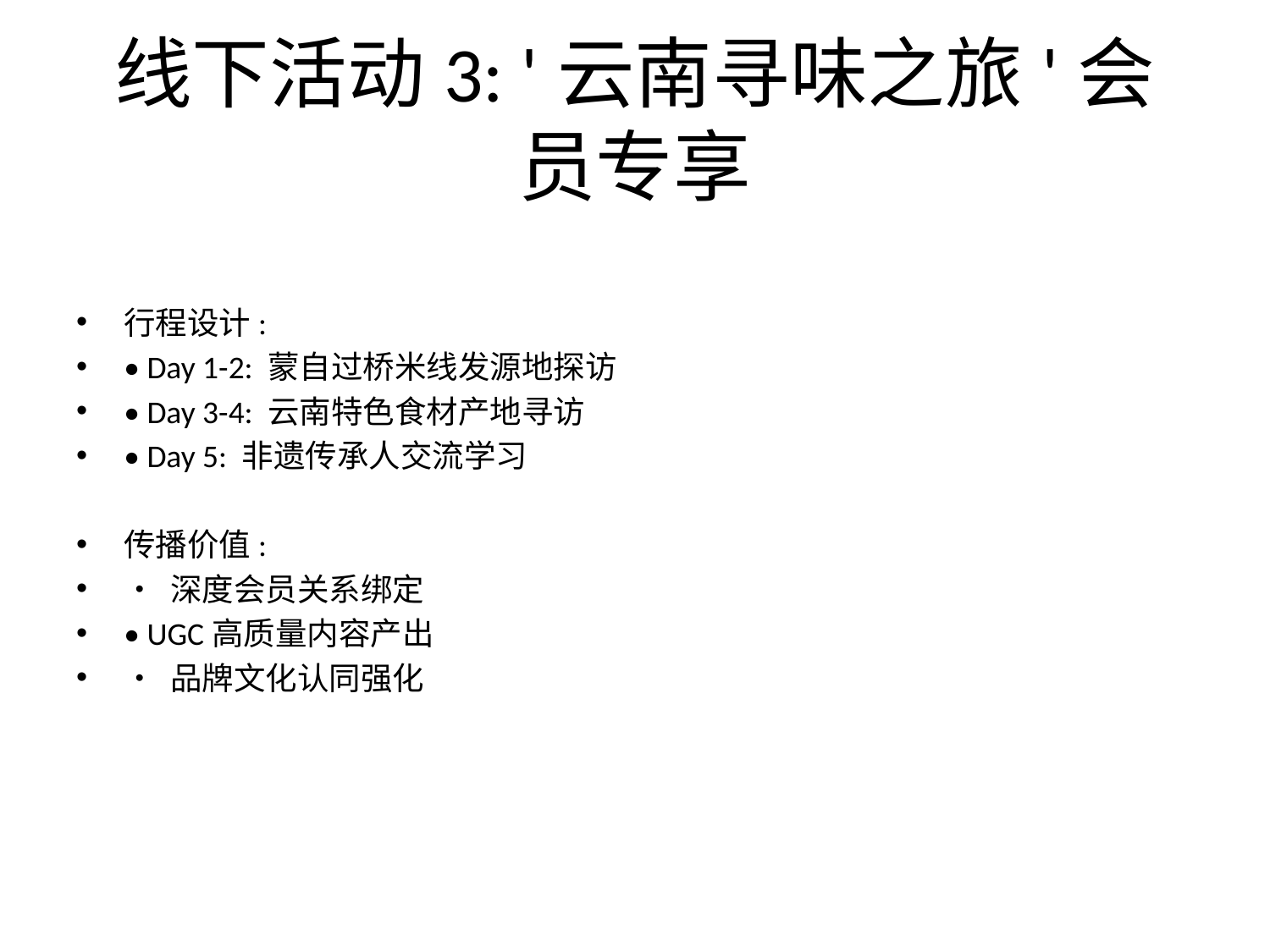

# 线下活动3: '云南寻味之旅'会员专享

行程设计:
• Day 1-2: 蒙自过桥米线发源地探访
• Day 3-4: 云南特色食材产地寻访
• Day 5: 非遗传承人交流学习

传播价值:
• 深度会员关系绑定
• UGC高质量内容产出
• 品牌文化认同强化